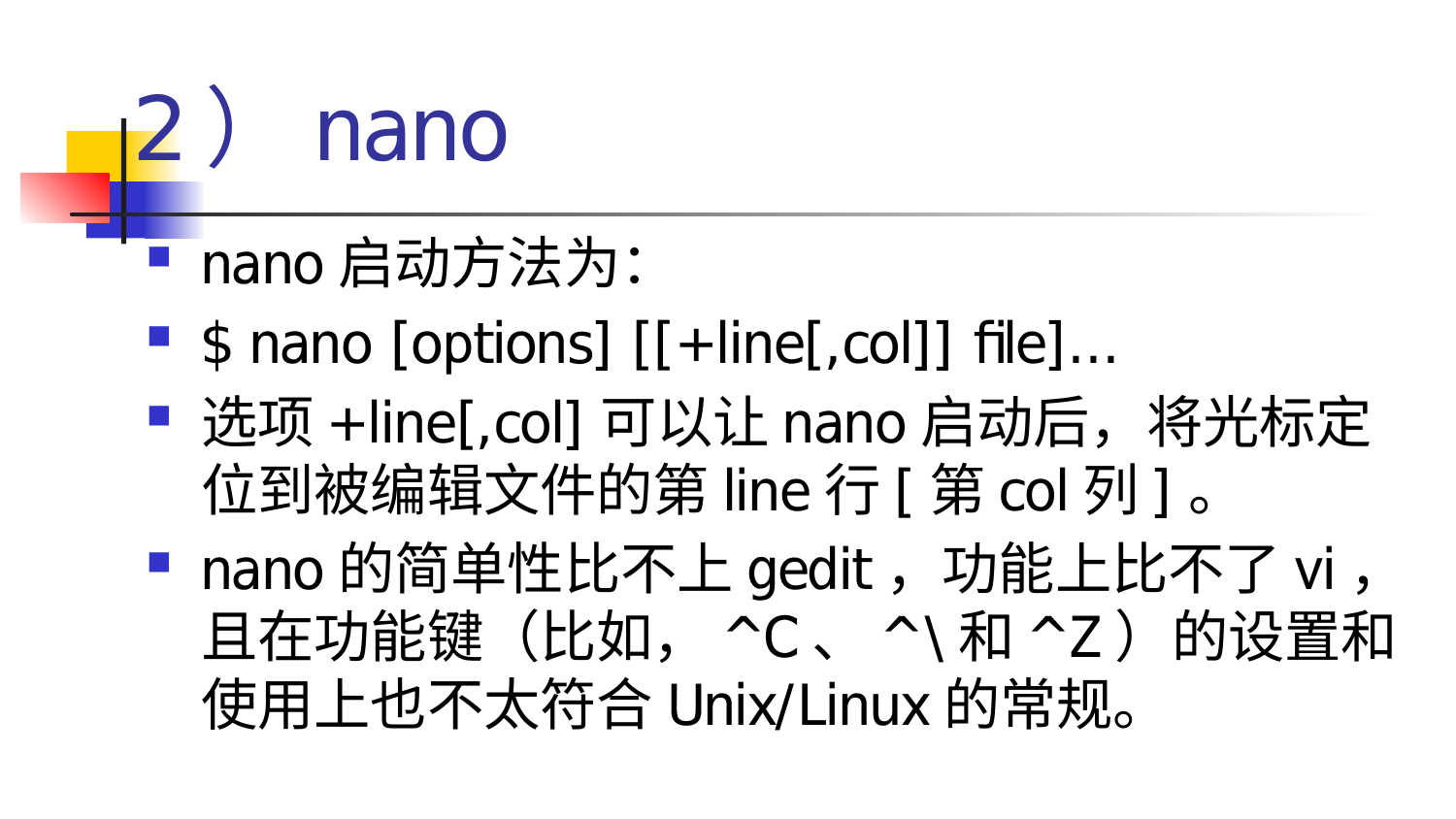

# 2）nano
nano启动方法为：
$ nano [options] [[+line[,col]] file]...
选项+line[,col]可以让nano启动后，将光标定位到被编辑文件的第line行[第col列]。
nano的简单性比不上gedit，功能上比不了vi，且在功能键（比如，^C、^\和^Z）的设置和使用上也不太符合Unix/Linux的常规。